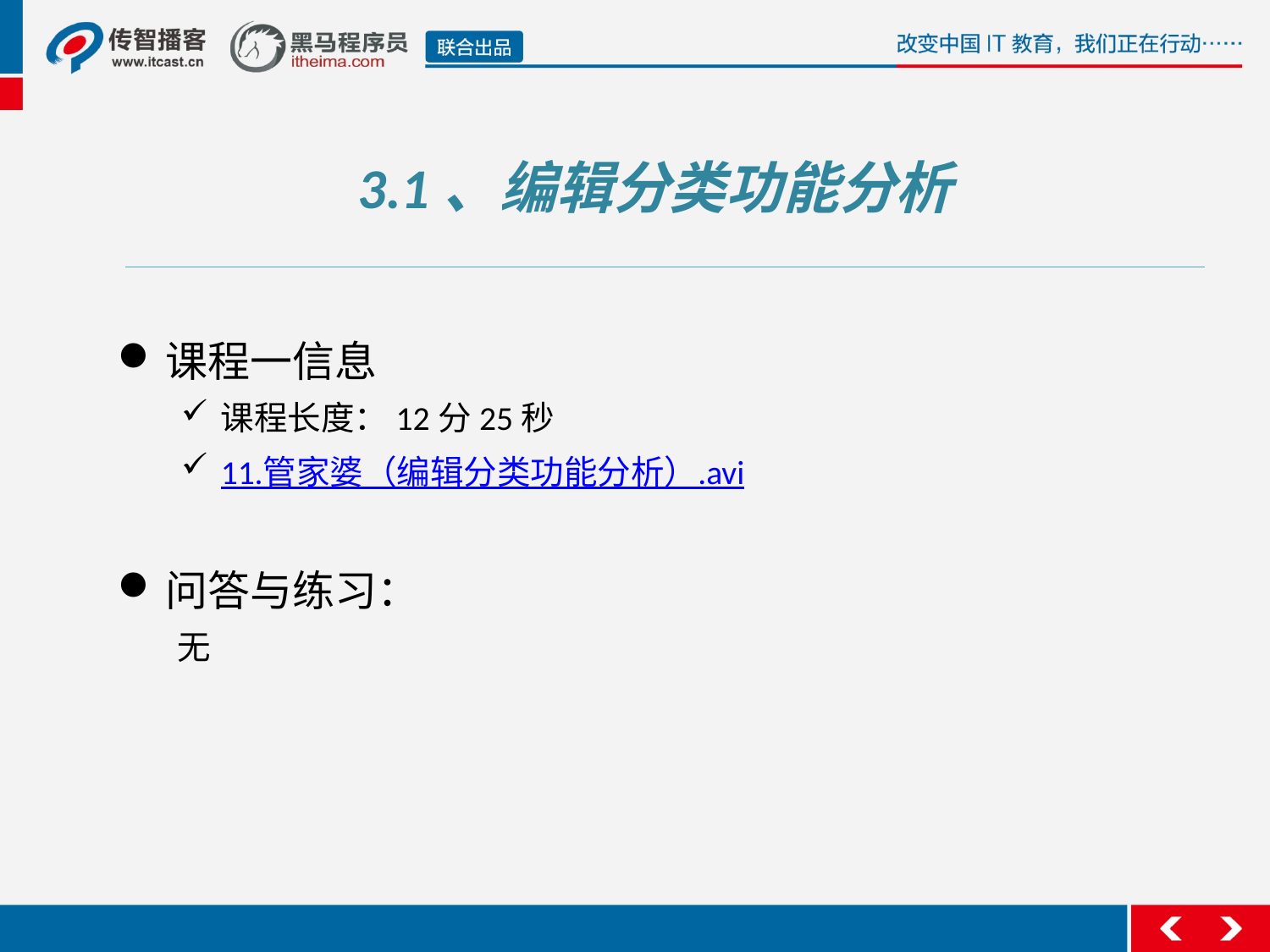

3.1、编辑分类功能分析

课程一信息
课程长度：12分25秒
11.管家婆（编辑分类功能分析）.avi

问答与练习：
       无